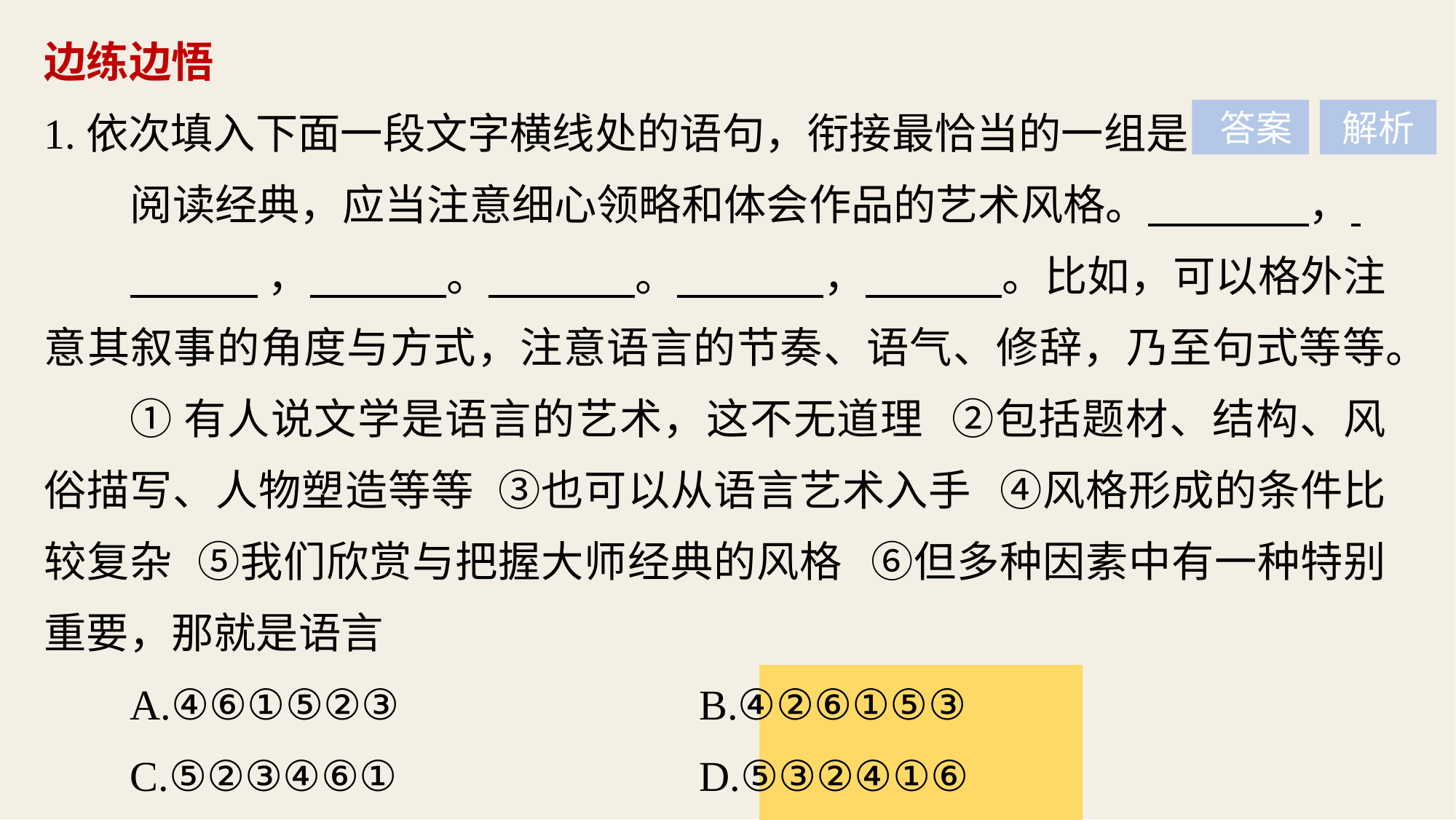

边练边悟
1.依次填入下面一段文字横线处的语句，衔接最恰当的一组是
阅读经典，应当注意细心领略和体会作品的艺术风格。                 ，
             ，              。               。               ，              。比如，可以格外注意其叙事的角度与方式，注意语言的节奏、语气、修辞，乃至句式等等。
①有人说文学是语言的艺术，这不无道理      ②包括题材、结构、风俗描写、人物塑造等等      ③也可以从语言艺术入手       ④风格形成的条件比较复杂      ⑤我们欣赏与把握大师经典的风格       ⑥但多种因素中有一种特别重要，那就是语言
A.④⑥①⑤②③  			B.④②⑥①⑤③
C.⑤②③④⑥①  			D.⑤③②④①⑥
 答案
解析